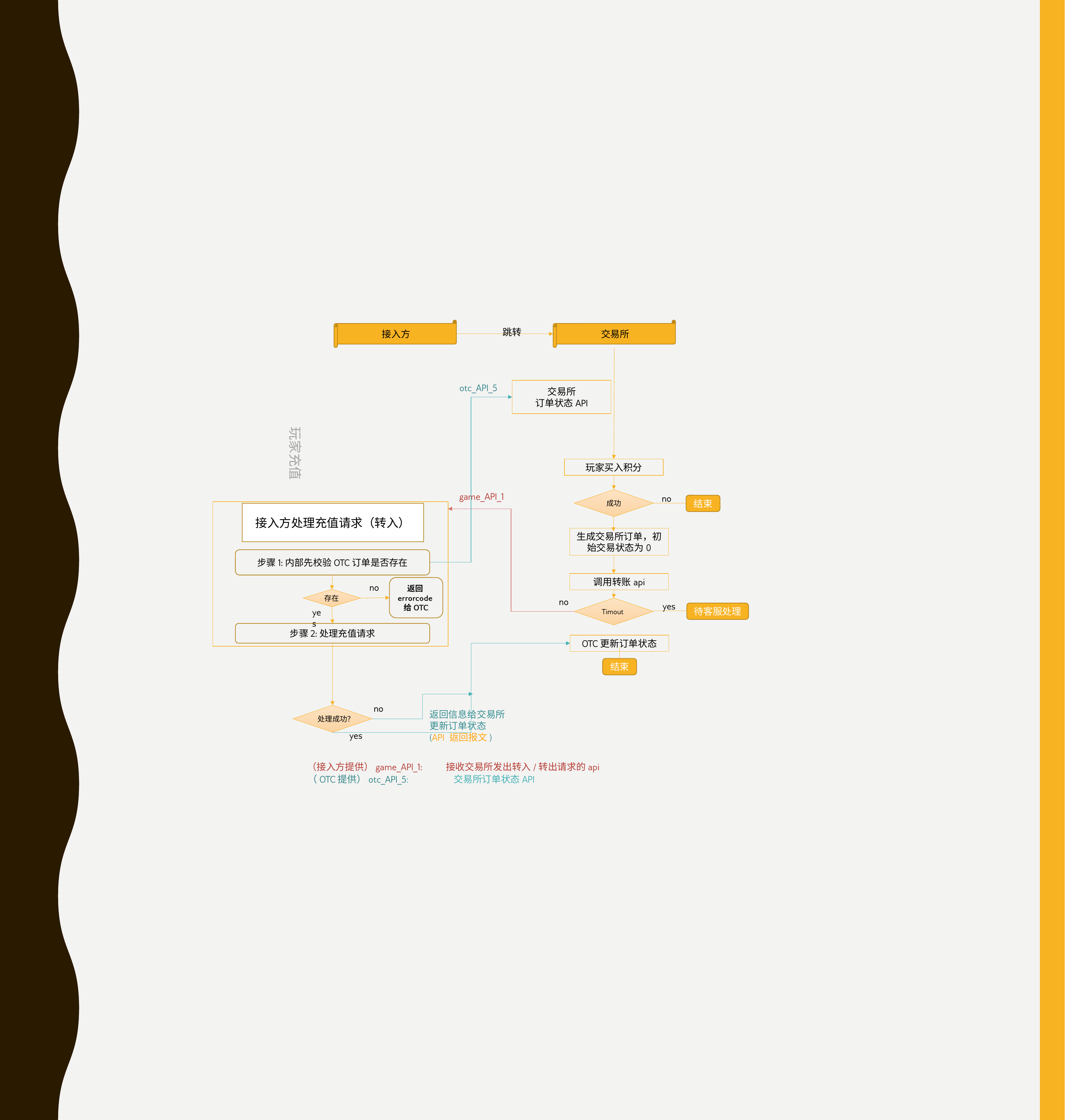

接入方
交易所
跳转
otc_API_5
交易所
订单状态API
玩家充值
玩家买入积分
game_API_1
成功
no
结束

接入方处理充值请求（转入）
生成交易所订单，初始交易状态为0
步骤1:内部先校验OTC订单是否存在
调用转账api
返回errorcode给OTC
no
存在
no
yes
Timout
待客服处理
yes
步骤2:处理充值请求
OTC更新订单状态
结束
no
处理成功？
返回信息给交易所
更新订单状态
(API 返回报文)
yes
 （接入方提供）game_API_1:	接收交易所发出转入/转出请求的api
 （OTC提供）otc_API_5:               交易所订单状态API